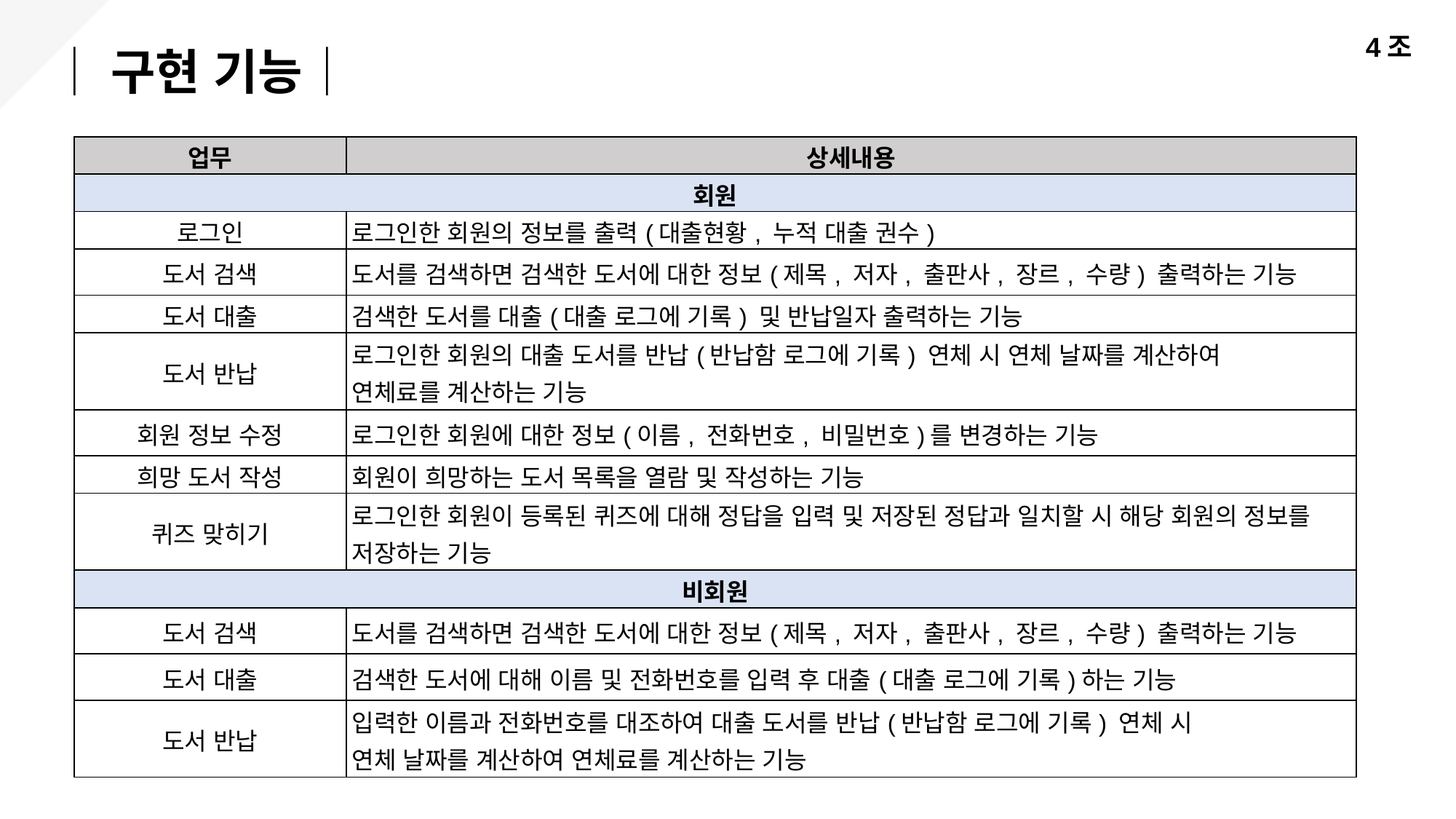

# │구현 기능│
4조
| 업무 | 상세내용 |
| --- | --- |
| 회원 |  |
| 로그인 | 로그인한 회원의 정보를 출력(대출현황, 누적 대출 권수) |
| 도서 검색 | 도서를 검색하면 검색한 도서에 대한 정보(제목, 저자, 출판사, 장르, 수량) 출력하는 기능 |
| 도서 대출 | 검색한 도서를 대출(대출 로그에 기록) 및 반납일자 출력하는 기능 |
| 도서 반납 | 로그인한 회원의 대출 도서를 반납(반납함 로그에 기록) 연체 시 연체 날짜를 계산하여 연체료를 계산하는 기능 |
| 회원 정보 수정 | 로그인한 회원에 대한 정보(이름, 전화번호, 비밀번호)를 변경하는 기능 |
| 희망 도서 작성 | 회원이 희망하는 도서 목록을 열람 및 작성하는 기능 |
| 퀴즈 맞히기 | 로그인한 회원이 등록된 퀴즈에 대해 정답을 입력 및 저장된 정답과 일치할 시 해당 회원의 정보를 저장하는 기능 |
| 비회원 |  |
| 도서 검색 | 도서를 검색하면 검색한 도서에 대한 정보(제목, 저자, 출판사, 장르, 수량) 출력하는 기능 |
| 도서 대출 | 검색한 도서에 대해 이름 및 전화번호를 입력 후 대출(대출 로그에 기록)하는 기능 |
| 도서 반납 | 입력한 이름과 전화번호를 대조하여 대출 도서를 반납(반납함 로그에 기록) 연체 시 연체 날짜를 계산하여 연체료를 계산하는 기능 |